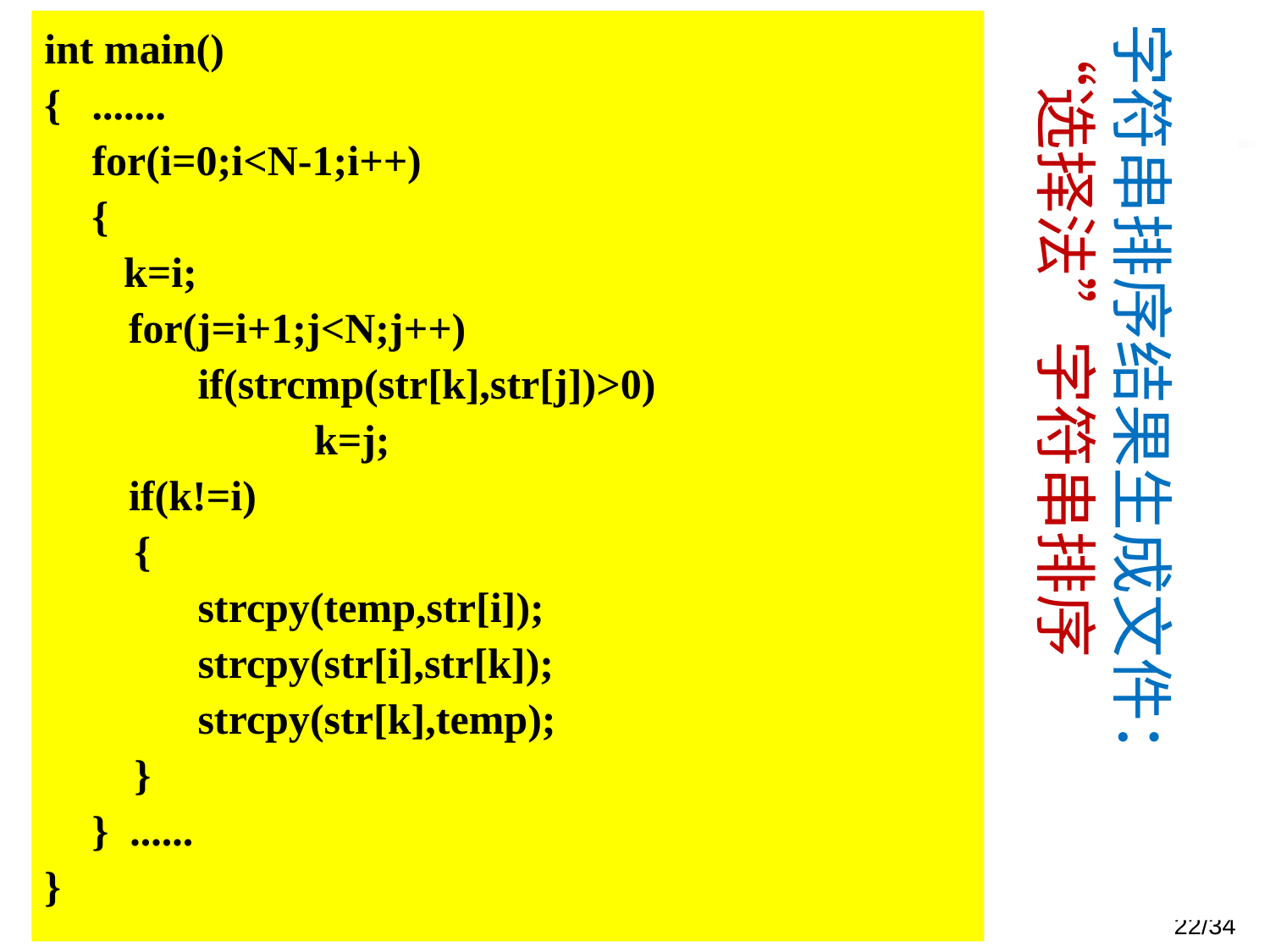

int main()
{ 	.......
	for(i=0;i<N-1;i++)
	{
	   k=i;
        for(j=i+1;j<N;j++)
	          if(strcmp(str[k],str[j])>0)
		         k=j;
        if(k!=i)
	    {
	          strcpy(temp,str[i]);
	          strcpy(str[i],str[k]);
	          strcpy(str[k],temp);
	    }
	}  ......
}
字符串排序结果生成文件：
“选择法”字符串排序

2023/12/12
王化雨 whuayu000@163.com 13306442222
22/34